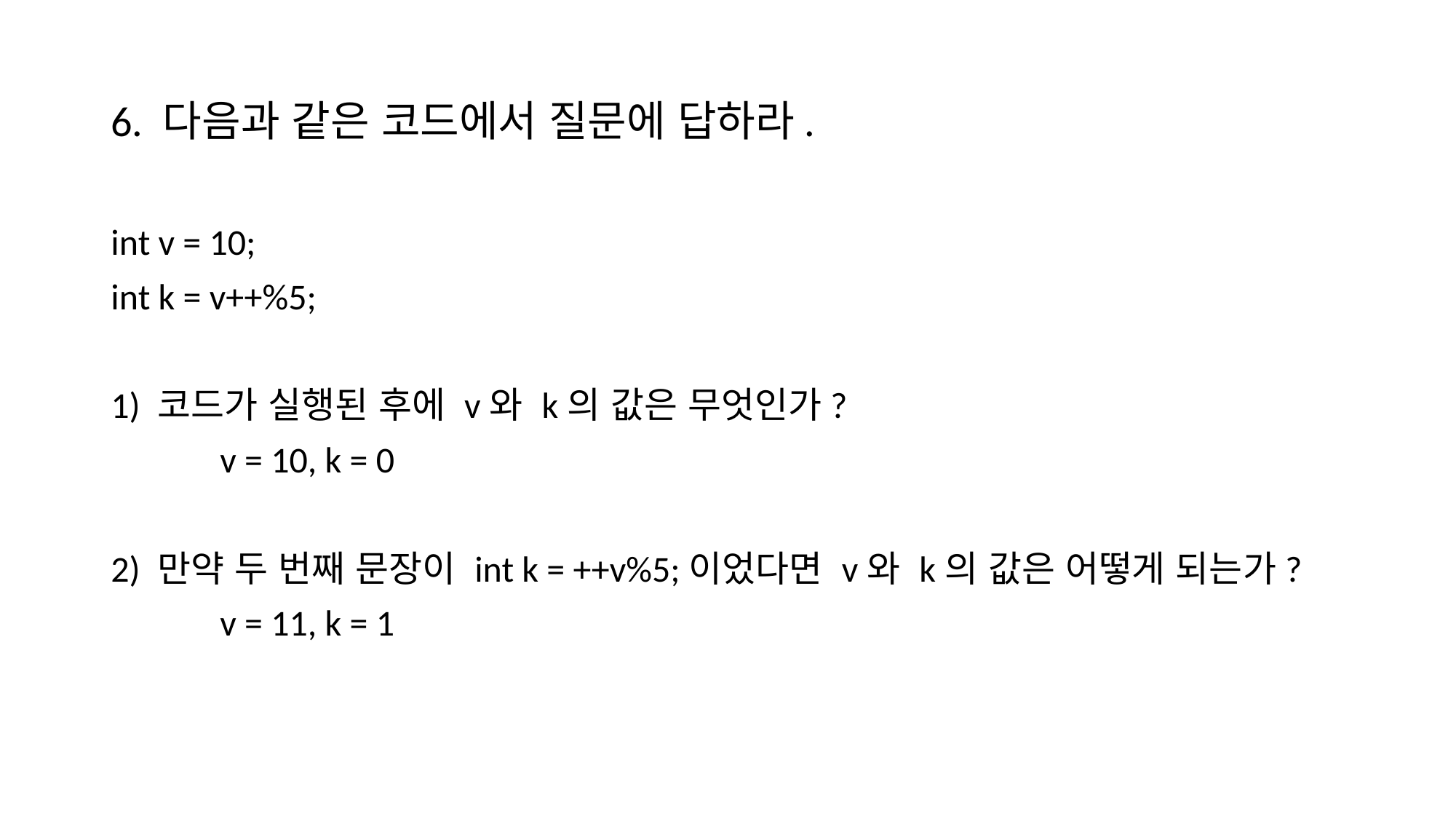

# 6. 다음과 같은 코드에서 질문에 답하라.
int v = 10;
int k = v++%5;

1) 코드가 실행된 후에 v와 k의 값은 무엇인가?
	v = 10, k = 0

2) 만약 두 번째 문장이 int k = ++v%5;이었다면 v와 k의 값은 어떻게 되는가?
	v = 11, k = 1